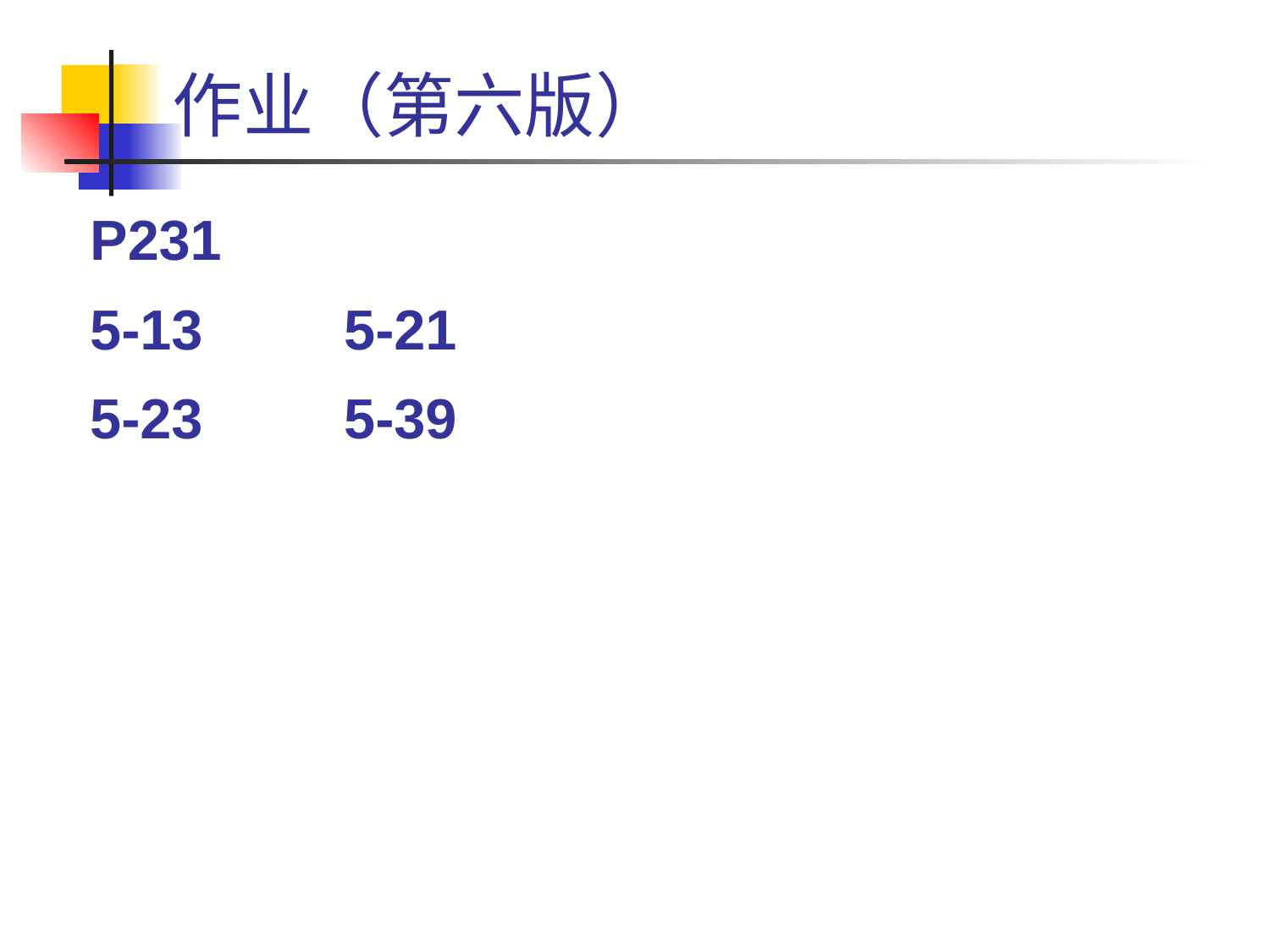

# 作业（第六版）
P231
5-13		5-21
5-23		5-39